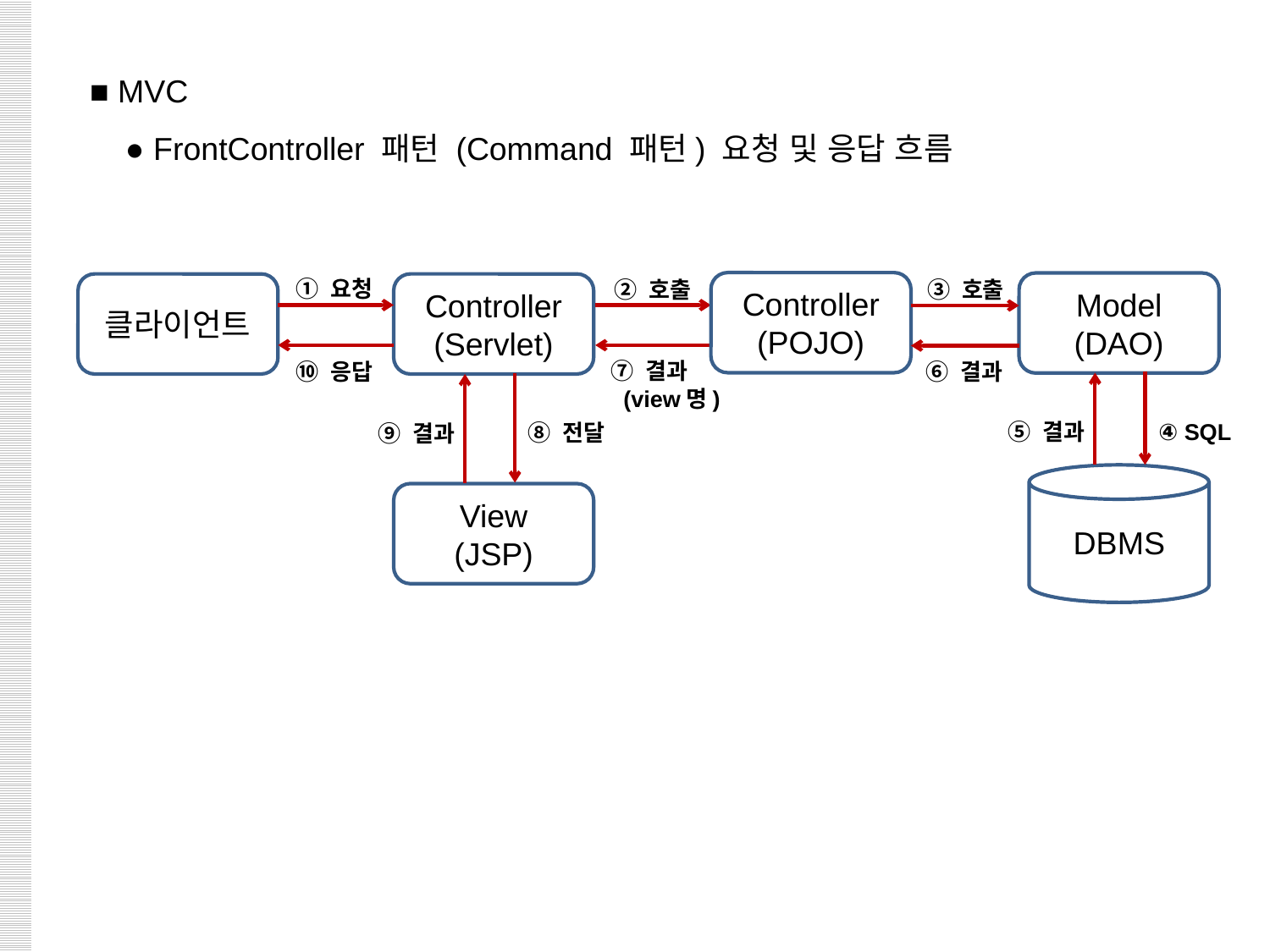

■ MVC
    ● FrontController 패턴 (Command 패턴) 요청 및 응답 흐름
① 요청
② 호출
③ 호출
Controller
(POJO)
Model
(DAO)
클라이언트
Controller
(Servlet)
⑦ 결과
  (view명)
⑩ 응답
⑥ 결과
④ SQL
⑤ 결과
⑧ 전달
⑨ 결과
DBMS
View
(JSP)